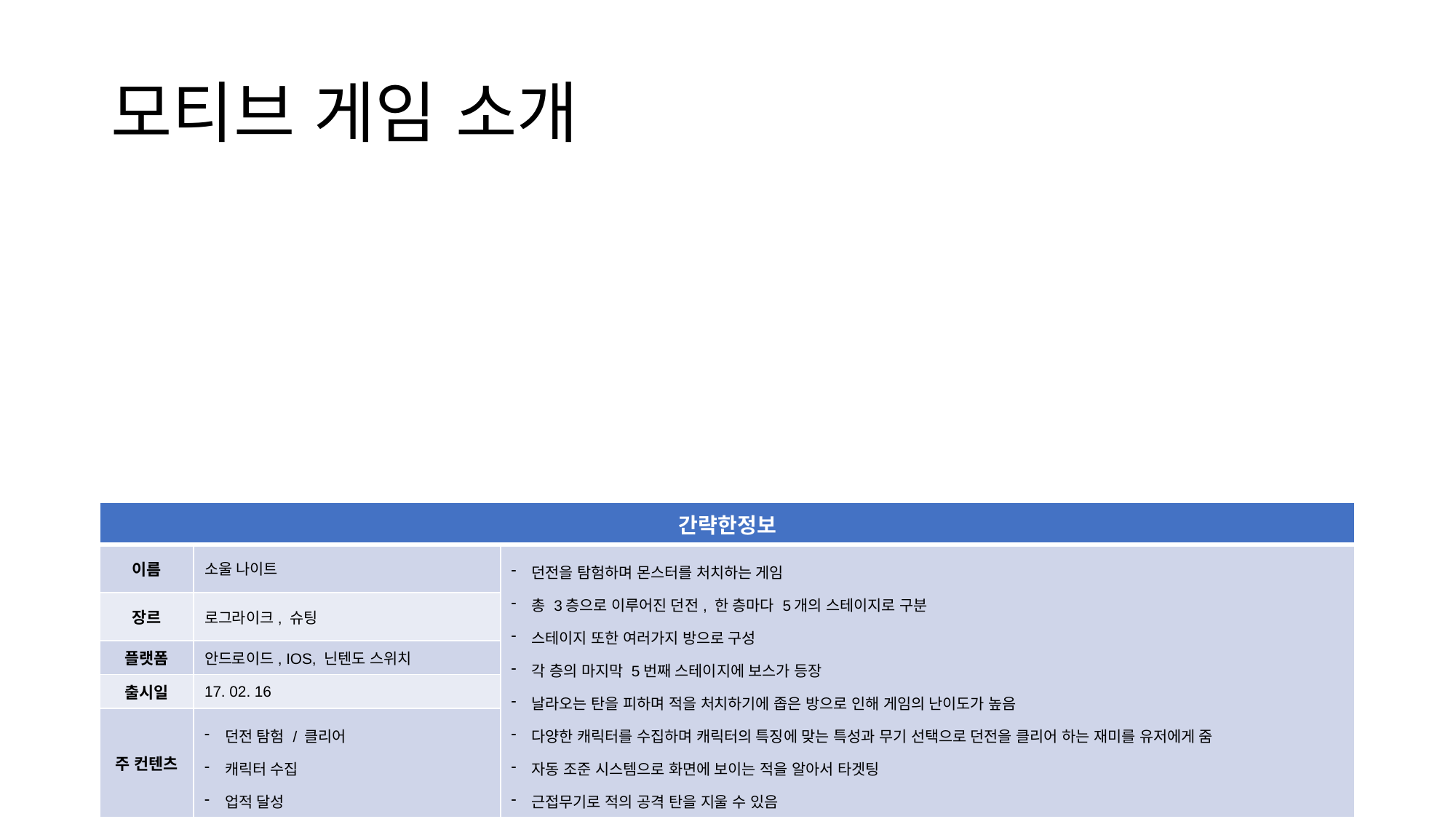

# 모티브 게임 소개
| 간략한정보 |  |  |
| --- | --- | --- |
| 이름 | 소울 나이트 | 던전을 탐험하며 몬스터를 처치하는 게임 총 3층으로 이루어진 던전, 한 층마다 5개의 스테이지로 구분 스테이지 또한 여러가지 방으로 구성 각 층의 마지막 5번째 스테이지에 보스가 등장 날라오는 탄을 피하며 적을 처치하기에 좁은 방으로 인해 게임의 난이도가 높음 다양한 캐릭터를 수집하며 캐릭터의 특징에 맞는 특성과 무기 선택으로 던전을 클리어 하는 재미를 유저에게 줌 자동 조준 시스템으로 화면에 보이는 적을 알아서 타겟팅 근접무기로 적의 공격 탄을 지울 수 있음 |
| 장르 | 로그라이크, 슈팅 |  |
| 플랫폼 | 안드로이드, IOS, 닌텐도 스위치 |  |
| 출시일 | 17. 02. 16 |  |
| 주 컨텐츠 | 던전 탐험 / 클리어 캐릭터 수집 업적 달성 |  |